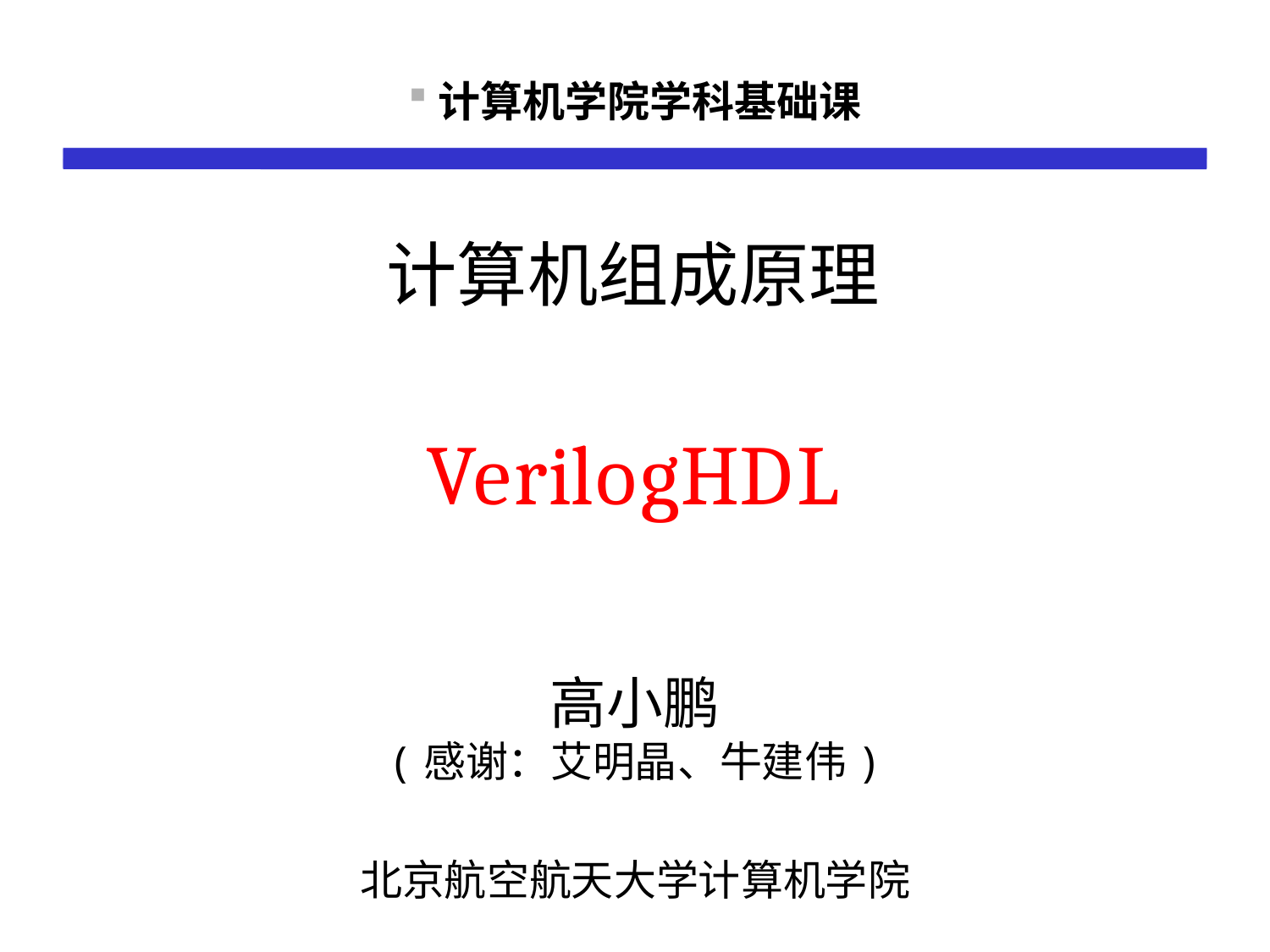

计算机学院学科基础课

计算机组成原理

VerilogHDL

高小鹏
(感谢：艾明晶、牛建伟)

北京航空航天大学计算机学院